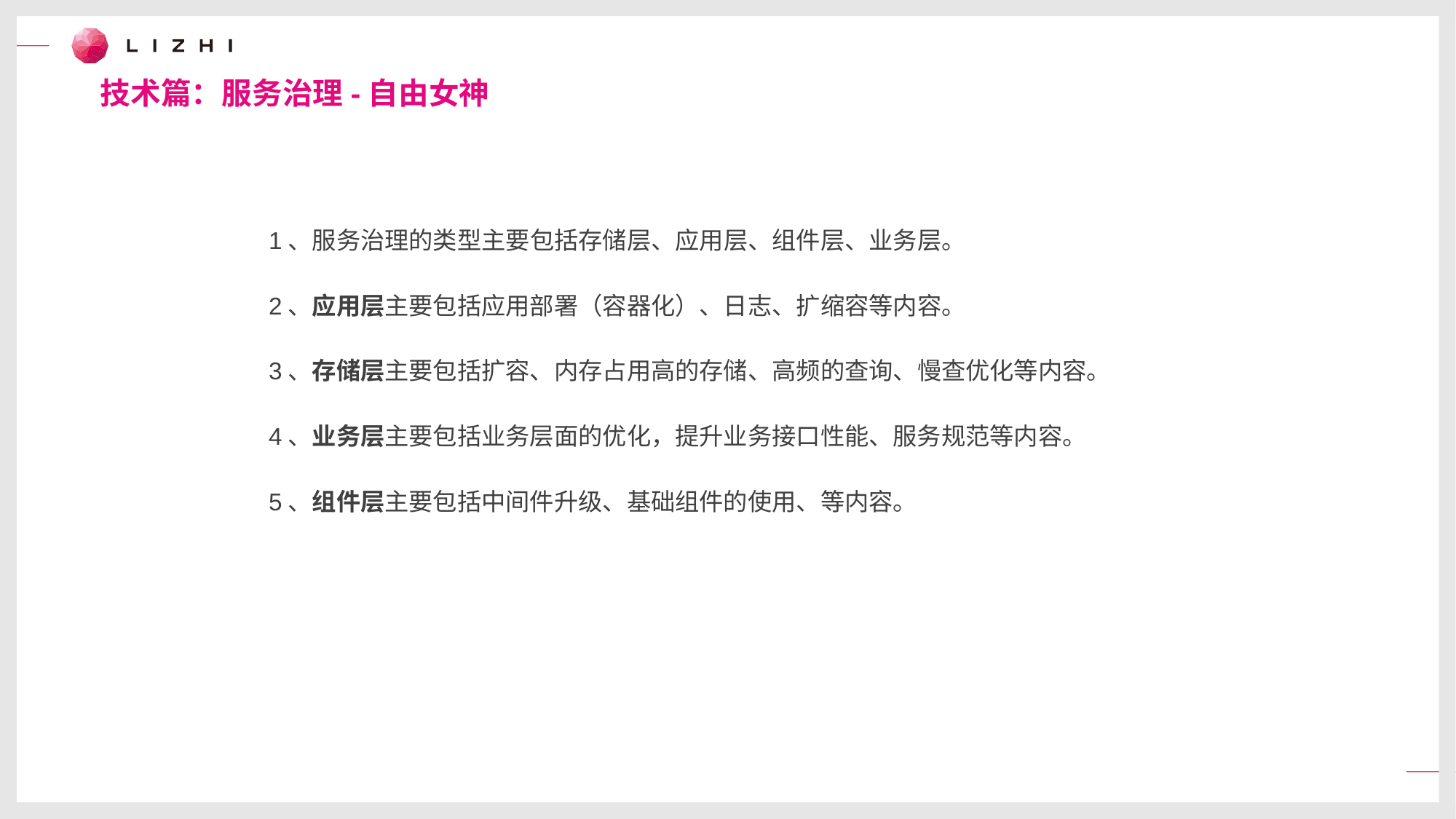

技术篇：服务治理-自由女神
1、服务治理的类型主要包括存储层、应用层、组件层、业务层。
2、应用层主要包括应用部署（容器化）、日志、扩缩容等内容。
3、存储层主要包括扩容、内存占用高的存储、高频的查询、慢查优化等内容。
4、业务层主要包括业务层面的优化，提升业务接口性能、服务规范等内容。
5、组件层主要包括中间件升级、基础组件的使用、等内容。